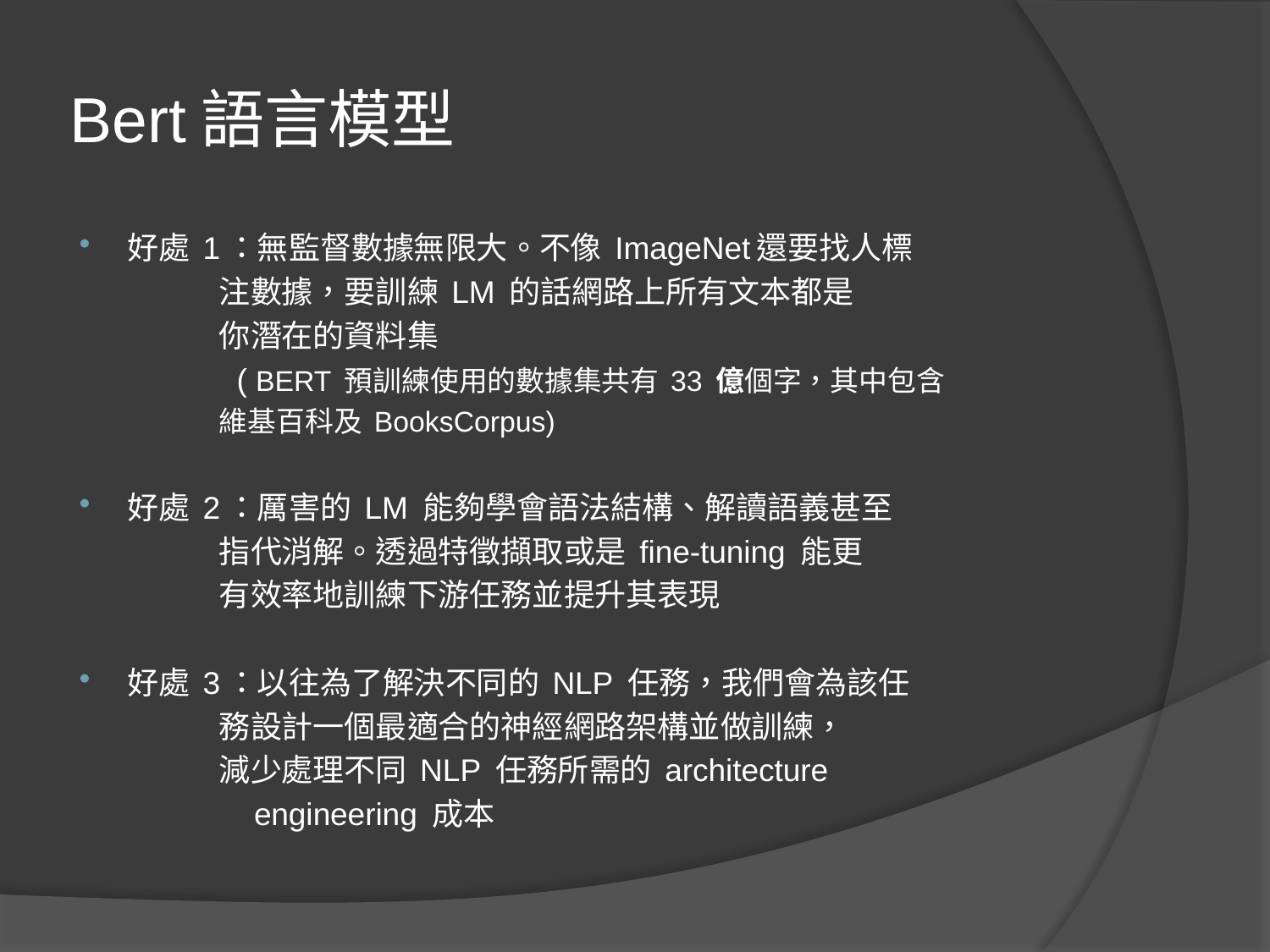

# Bert語言模型
好處 1：無監督數據無限大。不像 ImageNet還要找人標
                   注數據，要訓練 LM 的話網路上所有文本都是
                   你潛在的資料集
                  ( BERT 預訓練使用的數據集共有 33 億個字，其中包含
                     維基百科及 BooksCorpus)

好處 2：厲害的 LM 能夠學會語法結構、解讀語義甚至
                   指代消解。透過特徵擷取或是 fine-tuning 能更
                   有效率地訓練下游任務並提升其表現

好處 3：以往為了解決不同的 NLP 任務，我們會為該任
                   務設計一個最適合的神經網路架構並做訓練，
                   減少處理不同 NLP 任務所需的 architecture
                    engineering 成本